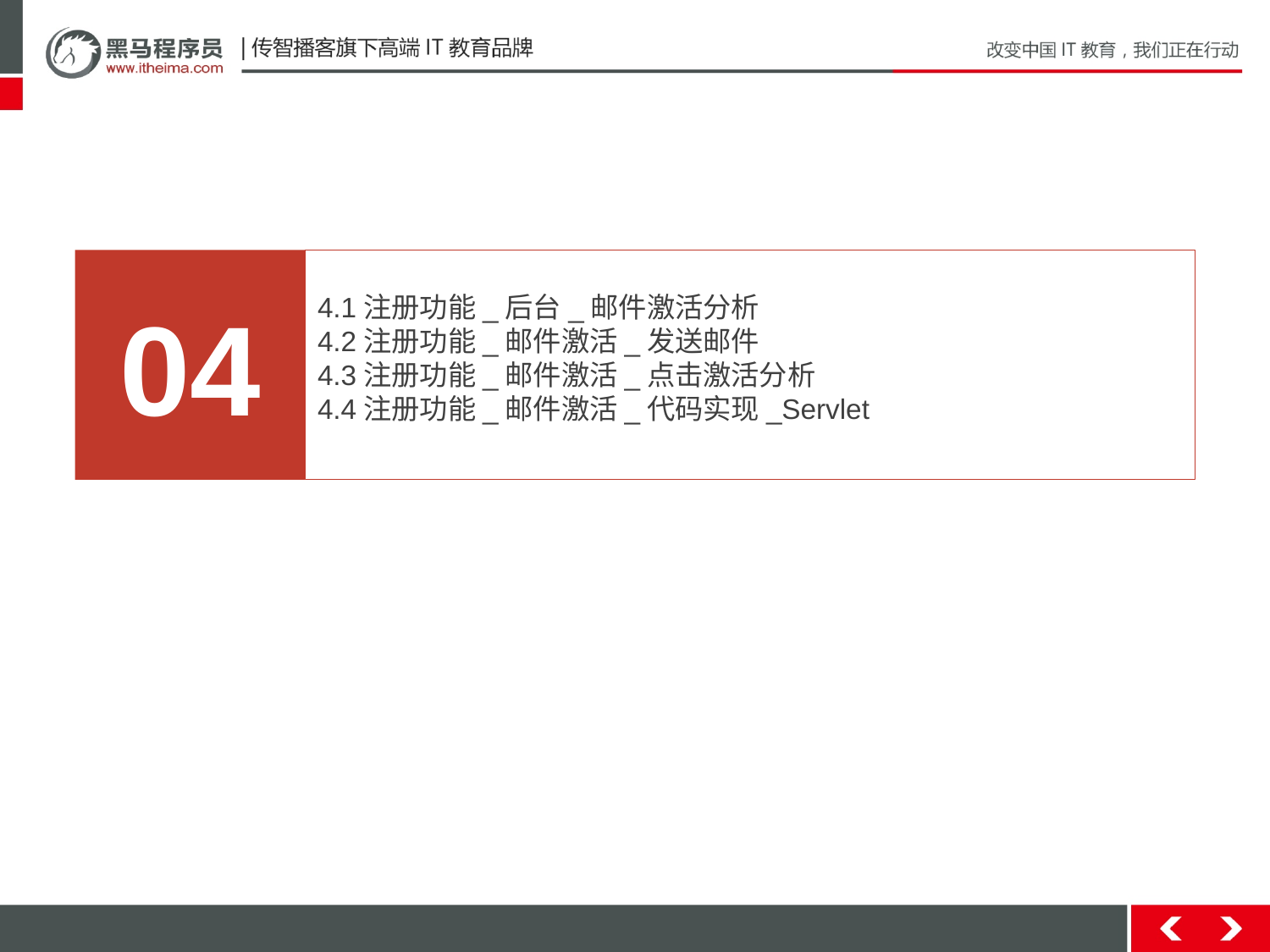

04

4.1注册功能_后台_邮件激活分析
4.2注册功能_邮件激活_发送邮件
4.3注册功能_邮件激活_点击激活分析
4.4注册功能_邮件激活_代码实现_Servlet